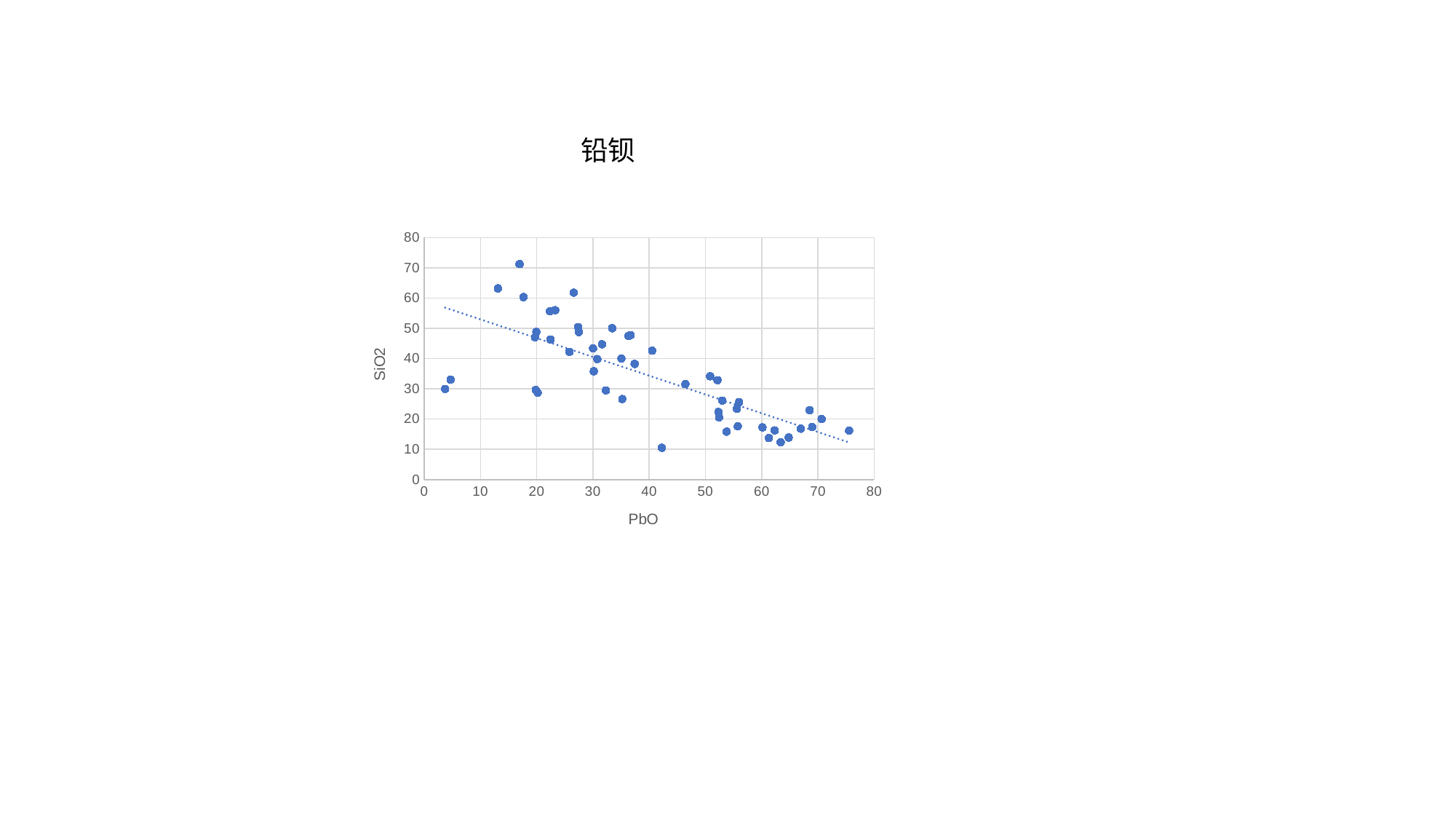

铅钡

### Chart

| Category | 氧化铅(PbO) |
|---|---|